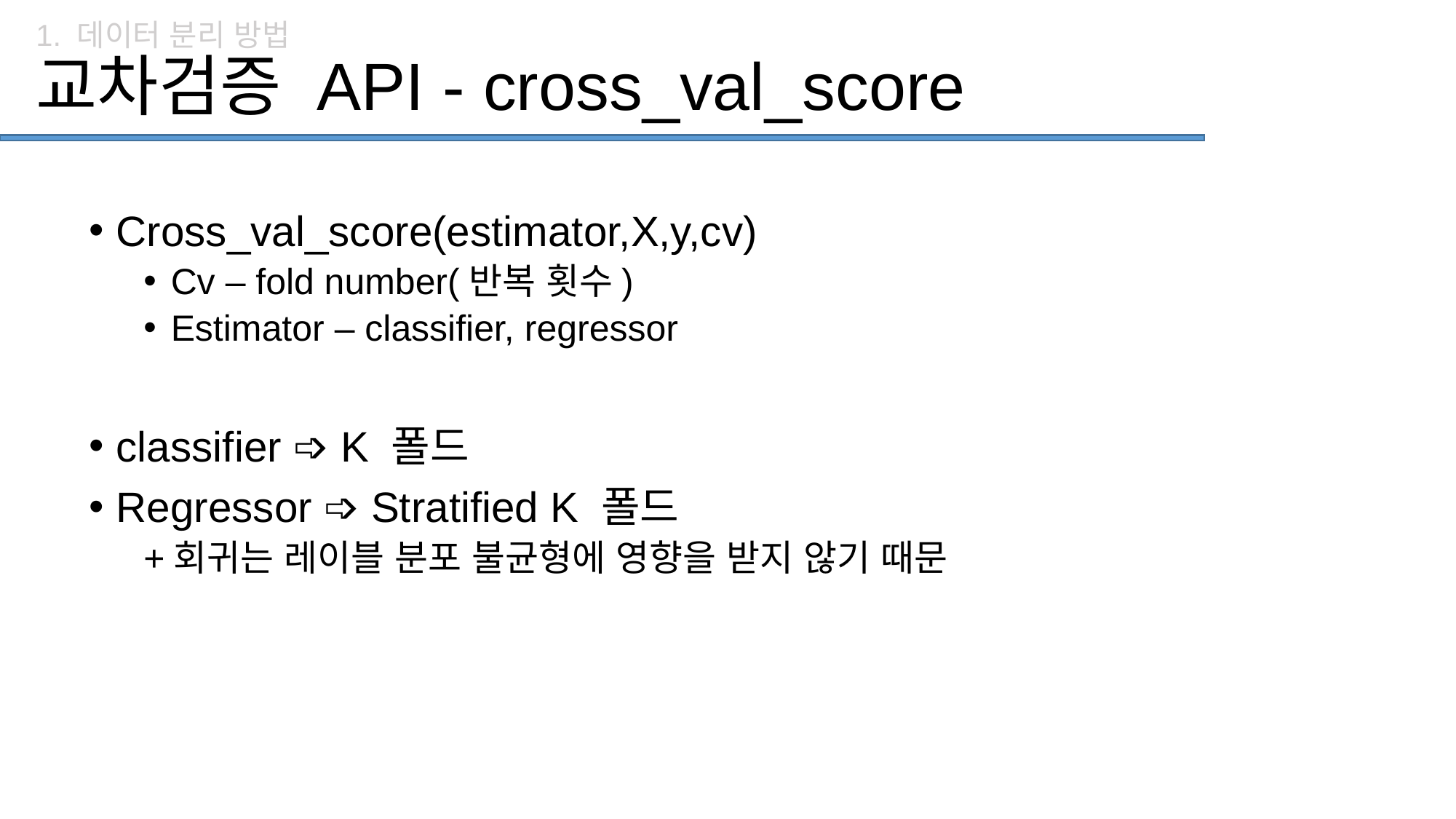

# 1. 데이터 분리 방법 교차검증 API - cross_val_score

Cross_val_score(estimator,X,y,cv)
Cv – fold number(반복 횟수)
Estimator – classifier, regressor

classifier ➩ K 폴드
Regressor ➩ Stratified K 폴드
+회귀는 레이블 분포 불균형에 영향을 받지 않기 때문